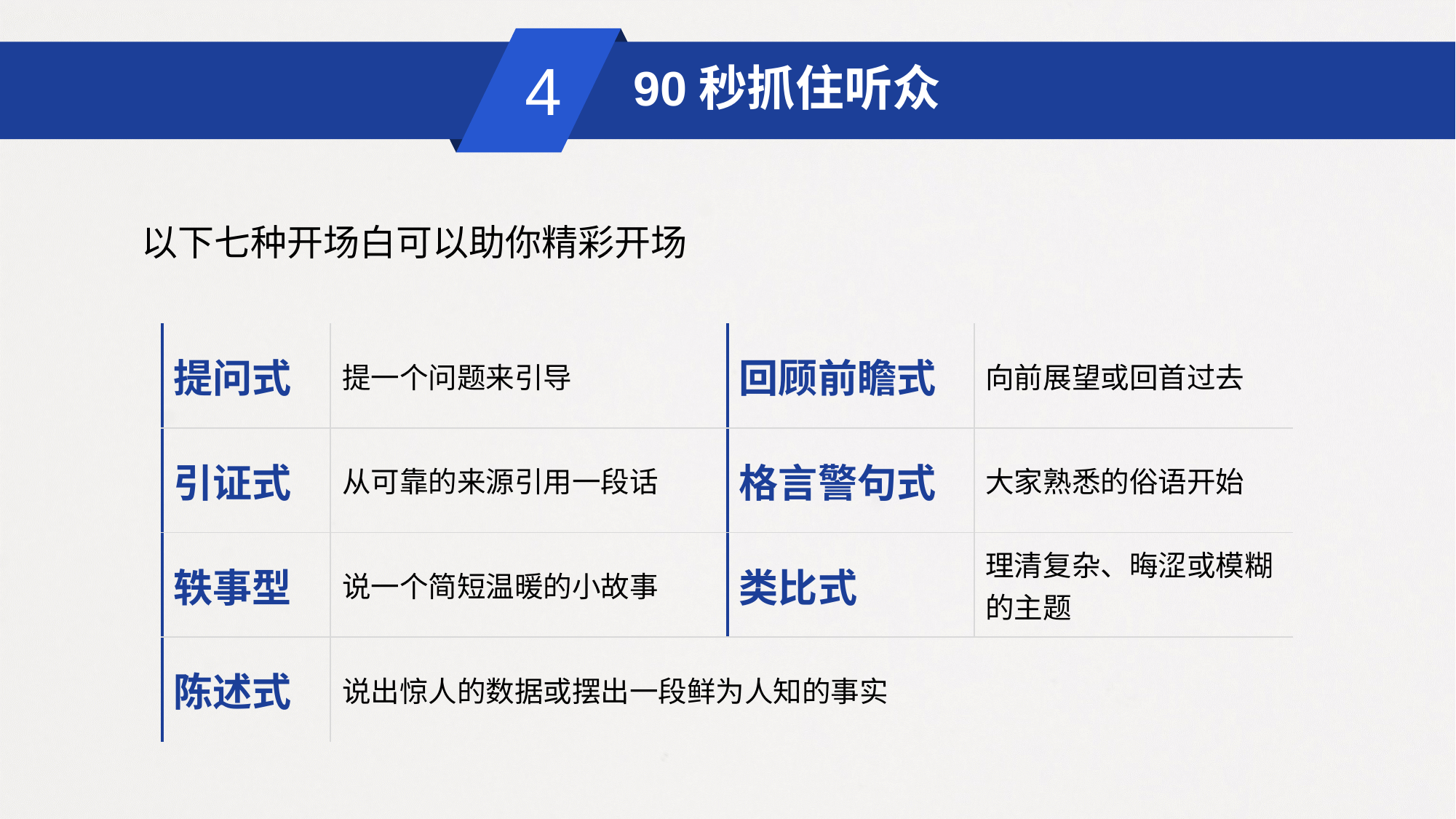

90秒抓住听众

4

以下七种开场白可以助你精彩开场
| 提问式 | 提一个问题来引导 | 回顾前瞻式 | 向前展望或回首过去 |
| --- | --- | --- | --- |
| 引证式 | 从可靠的来源引用一段话 | 格言警句式 | 大家熟悉的俗语开始 |
| 轶事型 | 说一个简短温暖的小故事 | 类比式 | 理清复杂、晦涩或模糊的主题 |
| 陈述式 | 说出惊人的数据或摆出一段鲜为人知的事实 |  |  |